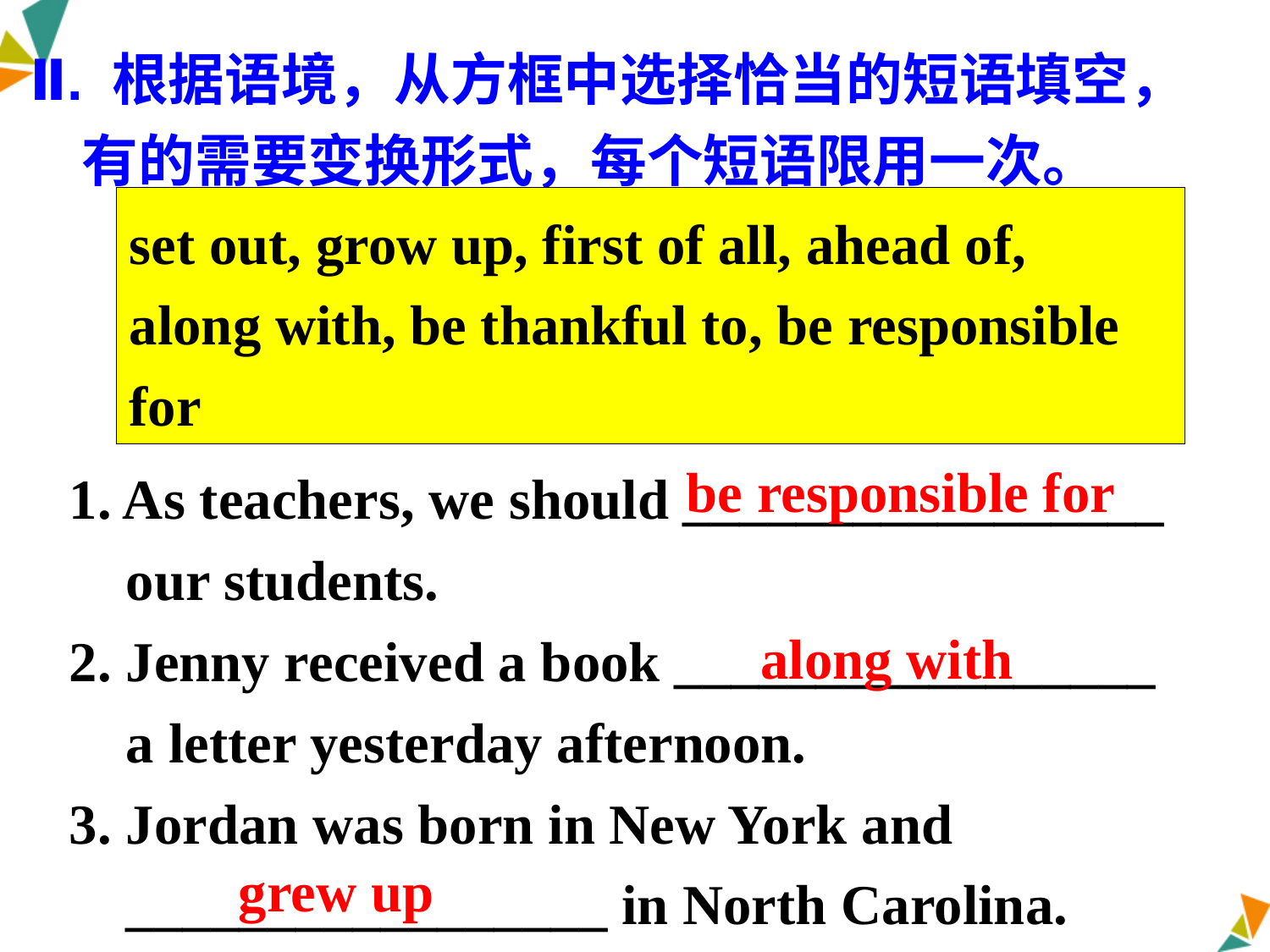

Ⅱ. 根据语境，从方框中选择恰当的短语填空，
   有的需要变换形式，每个短语限用一次。
set out, grow up, first of all, ahead of, along with, be thankful to, be responsible for
be responsible for
1. As teachers, we should _________________
    our students.
2. Jenny received a book _________________
    a letter yesterday afternoon.
3. Jordan was born in New York and
    _________________ in North Carolina.
along with
grew up